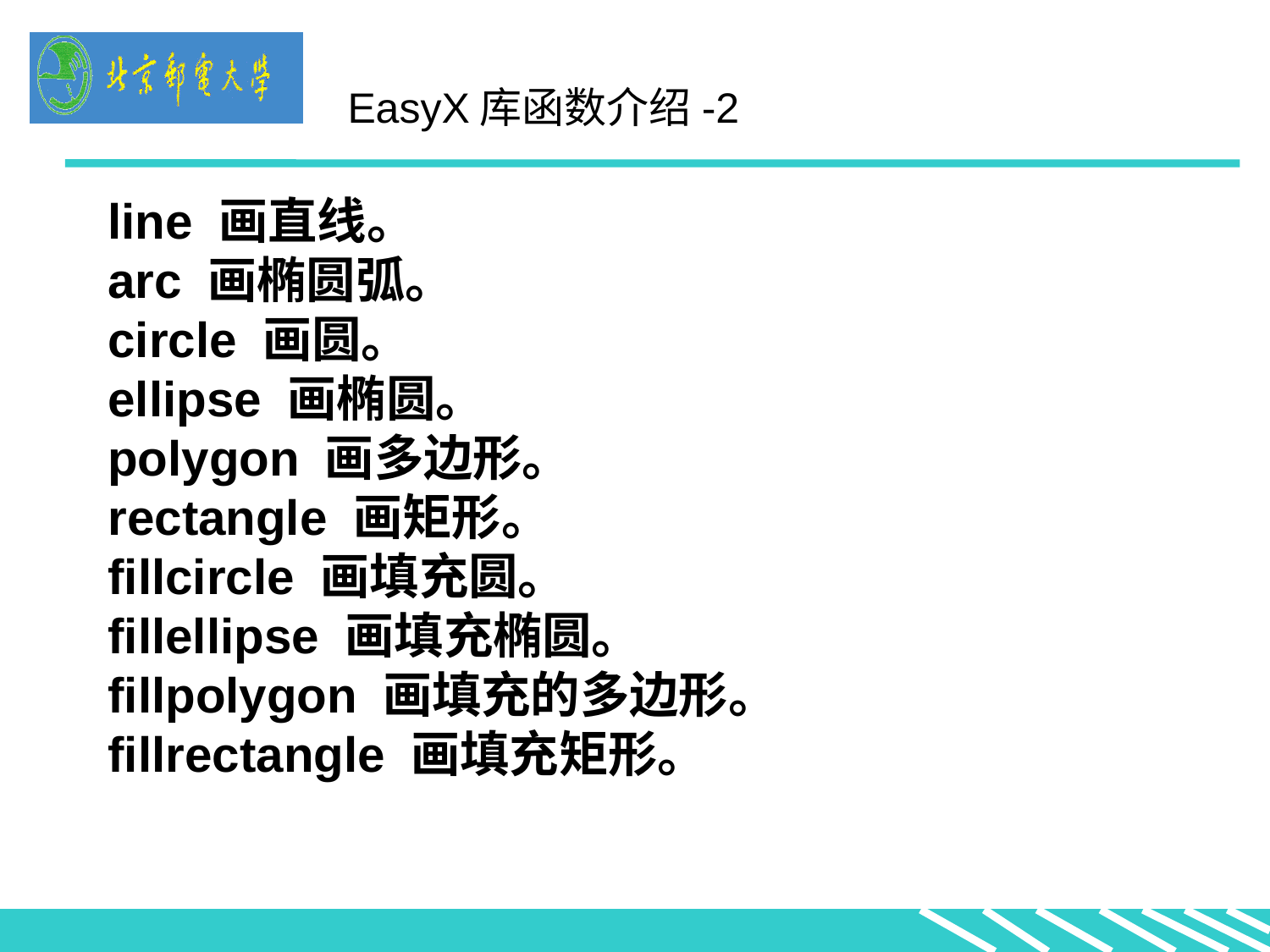

line 画直线。
arc 画椭圆弧。
circle 画圆。
ellipse 画椭圆。
polygon 画多边形。
rectangle 画矩形。
fillcircle 画填充圆。
fillellipse 画填充椭圆。
fillpolygon 画填充的多边形。
fillrectangle 画填充矩形。
EasyX库函数介绍-2